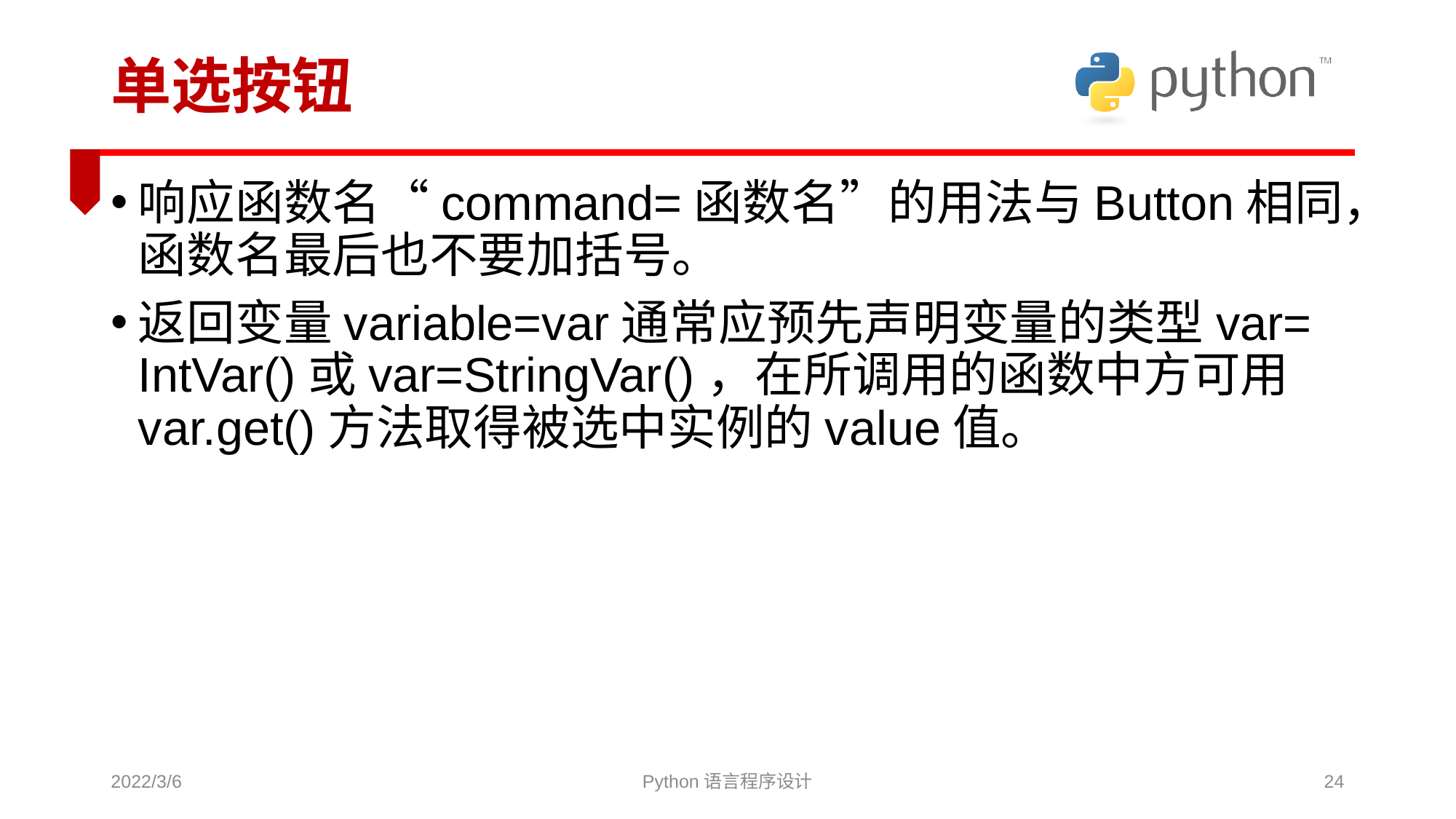

# 单选按钮
响应函数名“command=函数名”的用法与Button相同，函数名最后也不要加括号。
返回变量variable=var通常应预先声明变量的类型var= IntVar()或var=StringVar()，在所调用的函数中方可用var.get()方法取得被选中实例的value值。

2022/3/6
Python语言程序设计
24